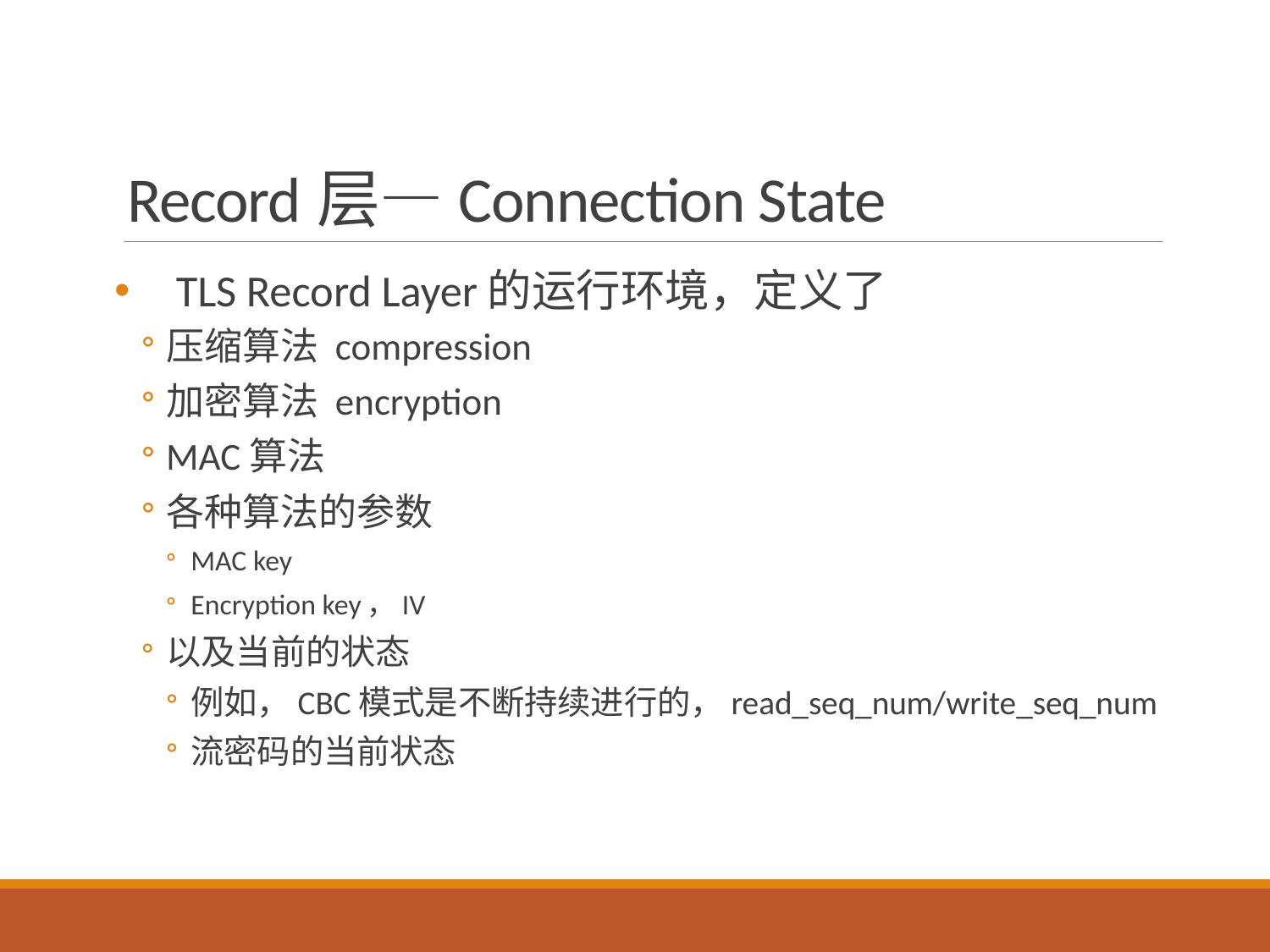

# Record层—Connection State
TLS Record Layer的运行环境，定义了
压缩算法 compression
加密算法 encryption
MAC算法
各种算法的参数
MAC key
Encryption key，IV
以及当前的状态
例如，CBC模式是不断持续进行的，read_seq_num/write_seq_num
流密码的当前状态

30